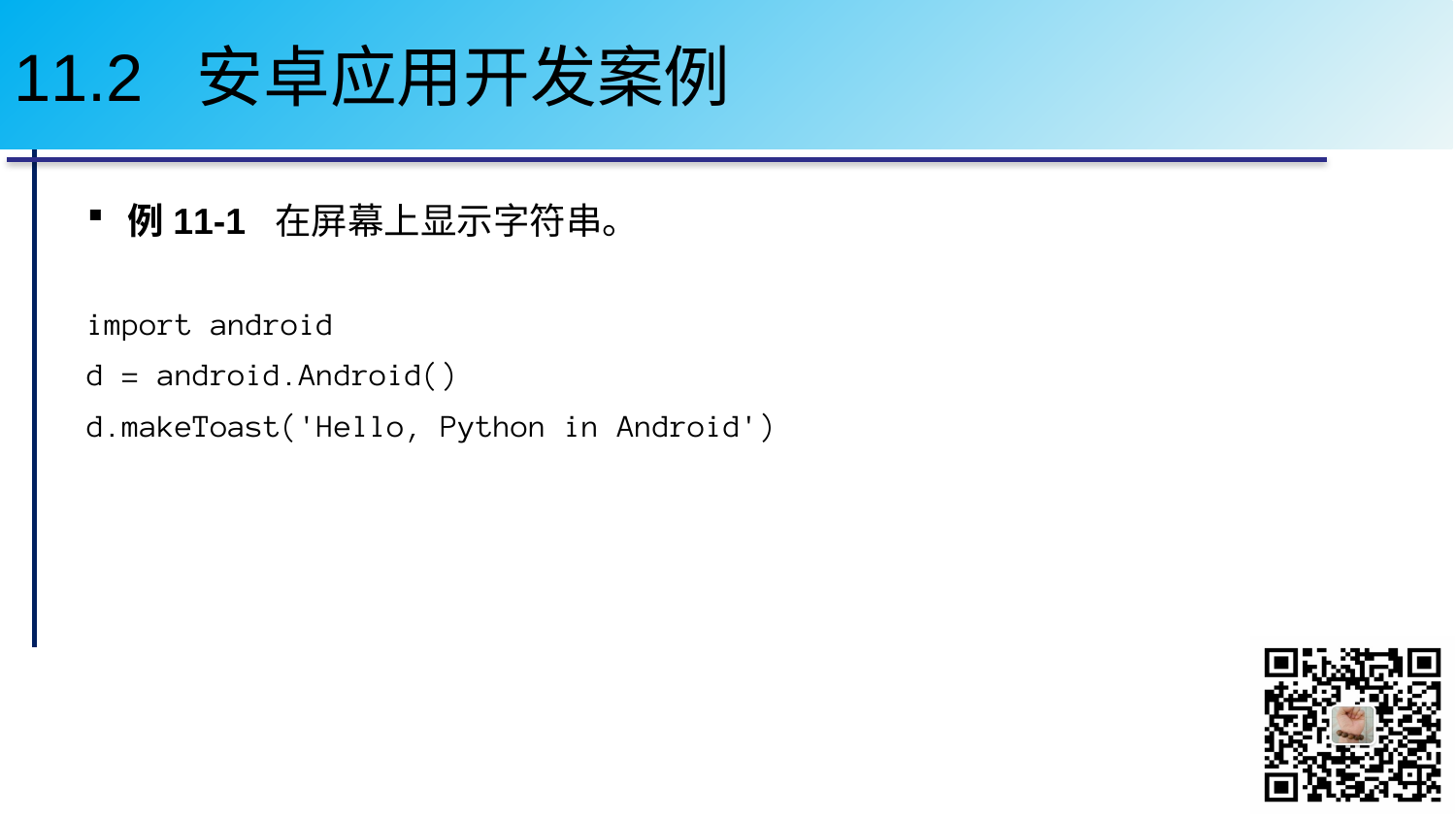

# 11.2  安卓应用开发案例
例11-1  在屏幕上显示字符串。

import android
d = android.Android()
d.makeToast('Hello, Python in Android')